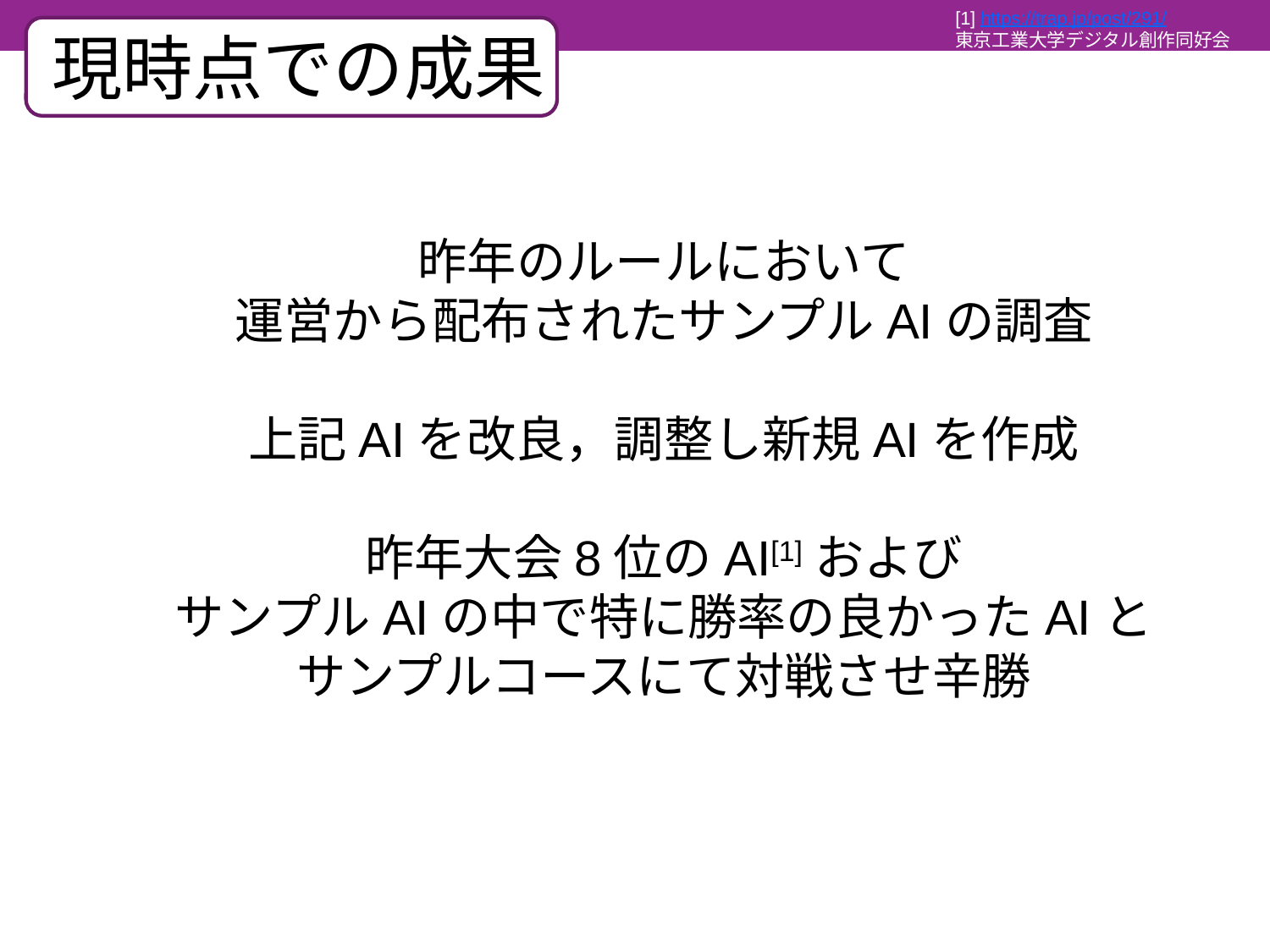

[1] https://trap.jp/post/291/
東京工業大学デジタル創作同好会

現時点での成果
昨年のルールにおいて
運営から配布されたサンプルAIの調査

上記AIを改良，調整し新規AIを作成

昨年大会8位のAI[1]および
サンプルAIの中で特に勝率の良かったAIと
サンプルコースにて対戦させ辛勝